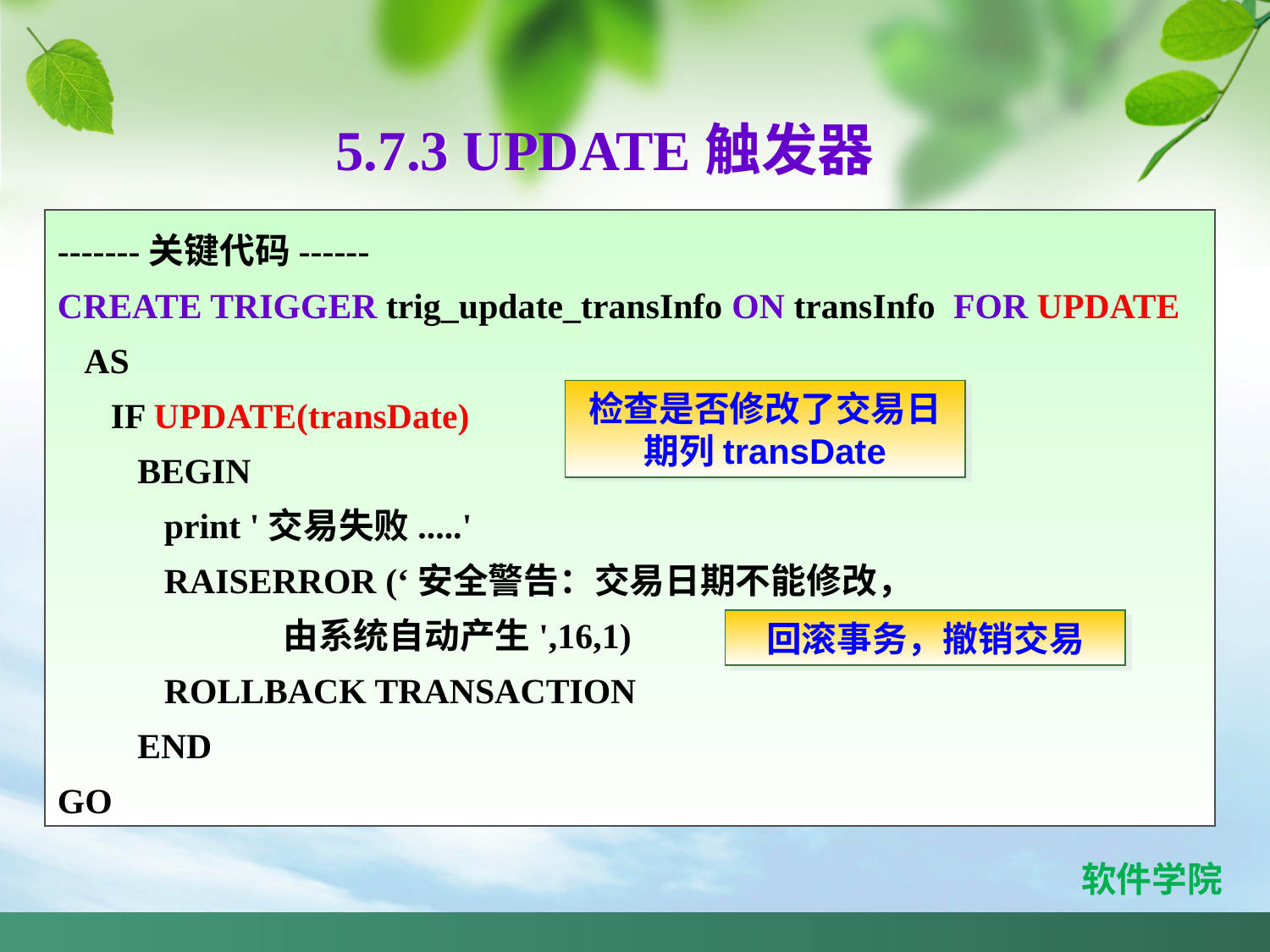

5.7.3 UPDATE触发器

-------关键代码------
CREATE TRIGGER trig_update_transInfo ON transInfo  FOR UPDATE
   AS
      IF UPDATE(transDate)
         BEGIN
            print '交易失败.....'
            RAISERROR (‘安全警告：交易日期不能修改，
                           由系统自动产生',16,1)
            ROLLBACK TRANSACTION
         END
GO
检查是否修改了交易日期列transDate
回滚事务，撤销交易